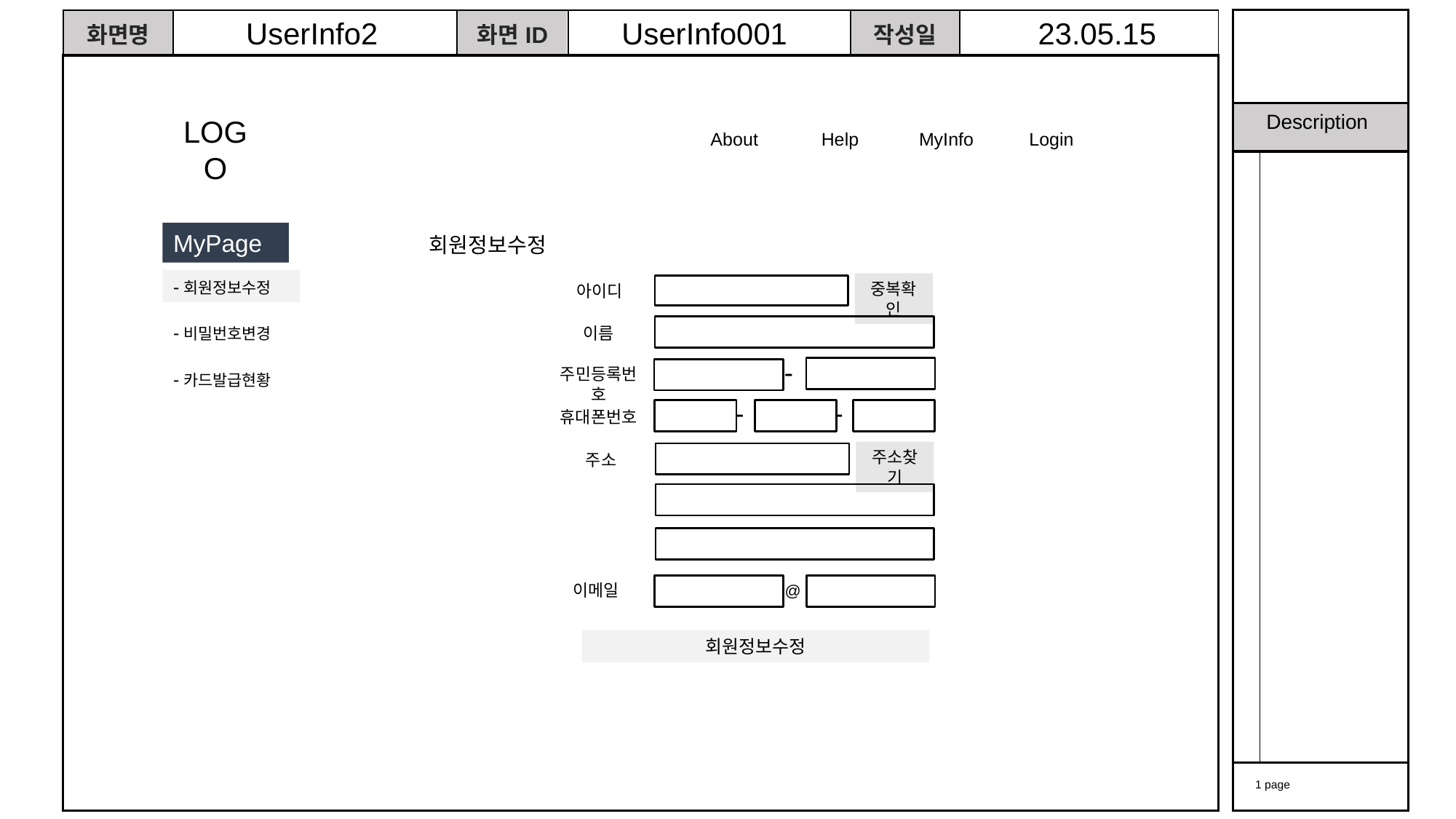

UserInfo2
UserInfo001
23.05.15
LOGO
Login
Help
MyInfo
About
MyPage
회원정보수정
-회원정보수정
중복확인
아이디

이름
-

주민등록번호

-
-

휴대폰번호
주소찾기

주소

이메일

@
회원정보수정
-비밀번호변경
-카드발급현황